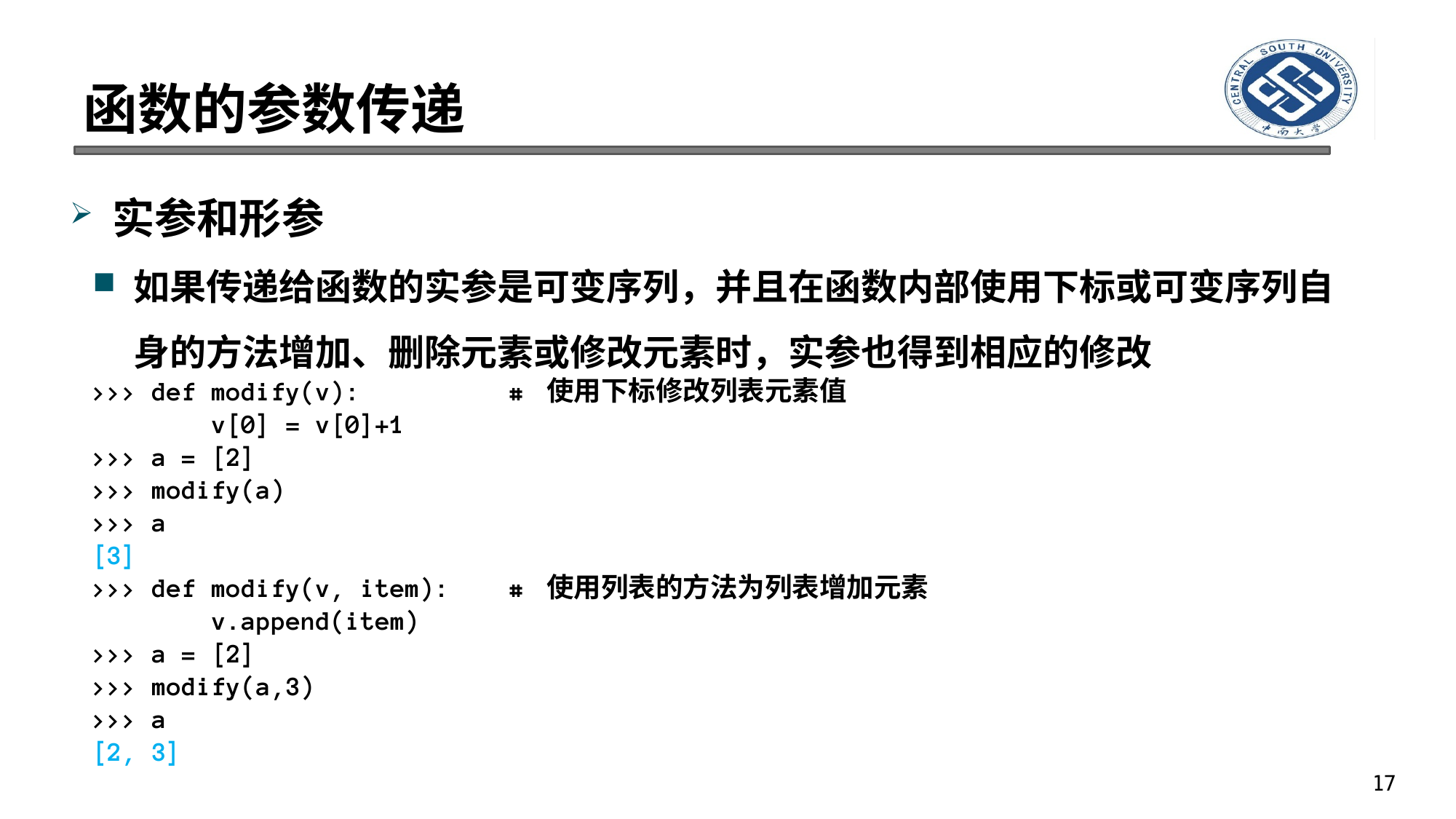

# 函数的参数传递
实参和形参
如果传递给函数的实参是可变序列，并且在函数内部使用下标或可变序列自身的方法增加、删除元素或修改元素时，实参也得到相应的修改
>>> def modify(v):          # 使用下标修改列表元素值
        v[0] = v[0]+1
>>> a = [2]
>>> modify(a)
>>> a
[3]
>>> def modify(v, item):    # 使用列表的方法为列表增加元素
        v.append(item)
>>> a = [2]
>>> modify(a,3)
>>> a
[2, 3]

17